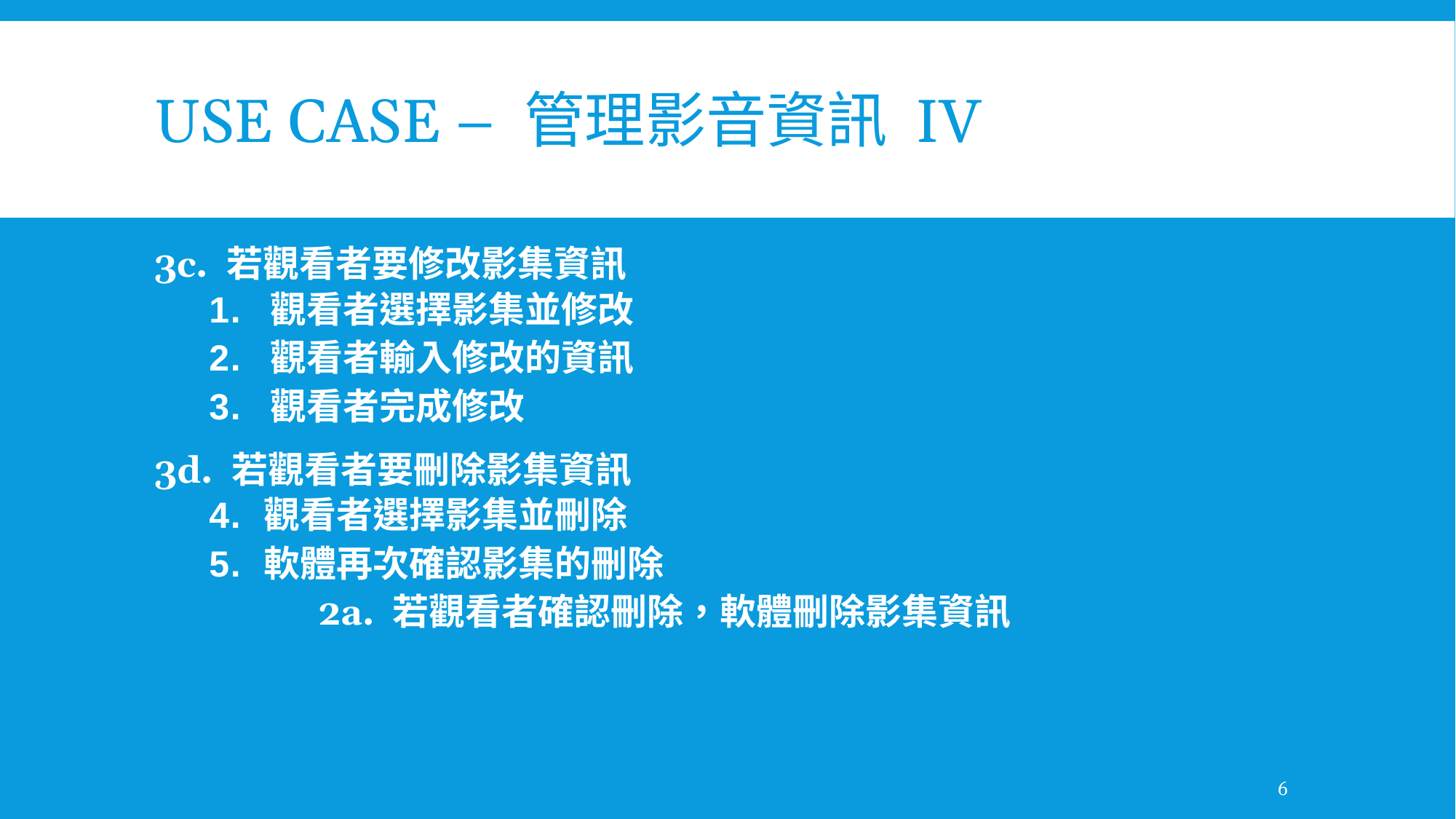

# Use Case – 管理影音資訊 IV
3c. 若觀看者要修改影集資訊
觀看者選擇影集並修改
觀看者輸入修改的資訊
觀看者完成修改
3d. 若觀看者要刪除影集資訊
觀看者選擇影集並刪除
軟體再次確認影集的刪除
	2a. 若觀看者確認刪除，軟體刪除影集資訊
6